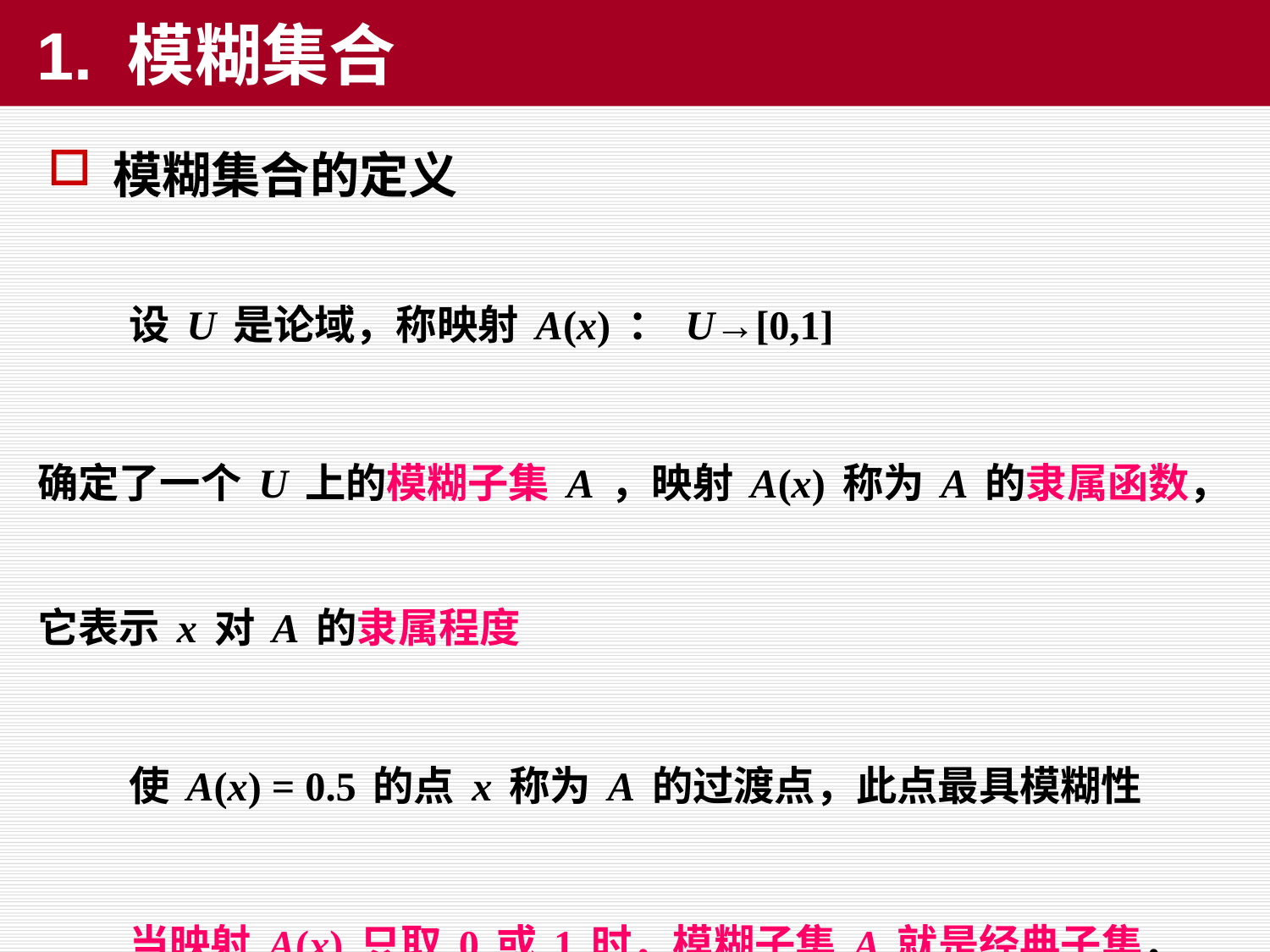

# 1. 模糊集合
模糊集合的定义

        设U是论域，称映射A(x)：U→[0,1]
确定了一个U上的模糊子集A，映射A(x)称为A的隶属函数，它表示x对A的隶属程度
        使A(x) = 0.5的点x称为A的过渡点，此点最具模糊性
        当映射A(x)只取0或1时，模糊子集A就是经典子集，而A(x)就是它的特征函数. 可见经典子集就是模糊子集的特殊情形